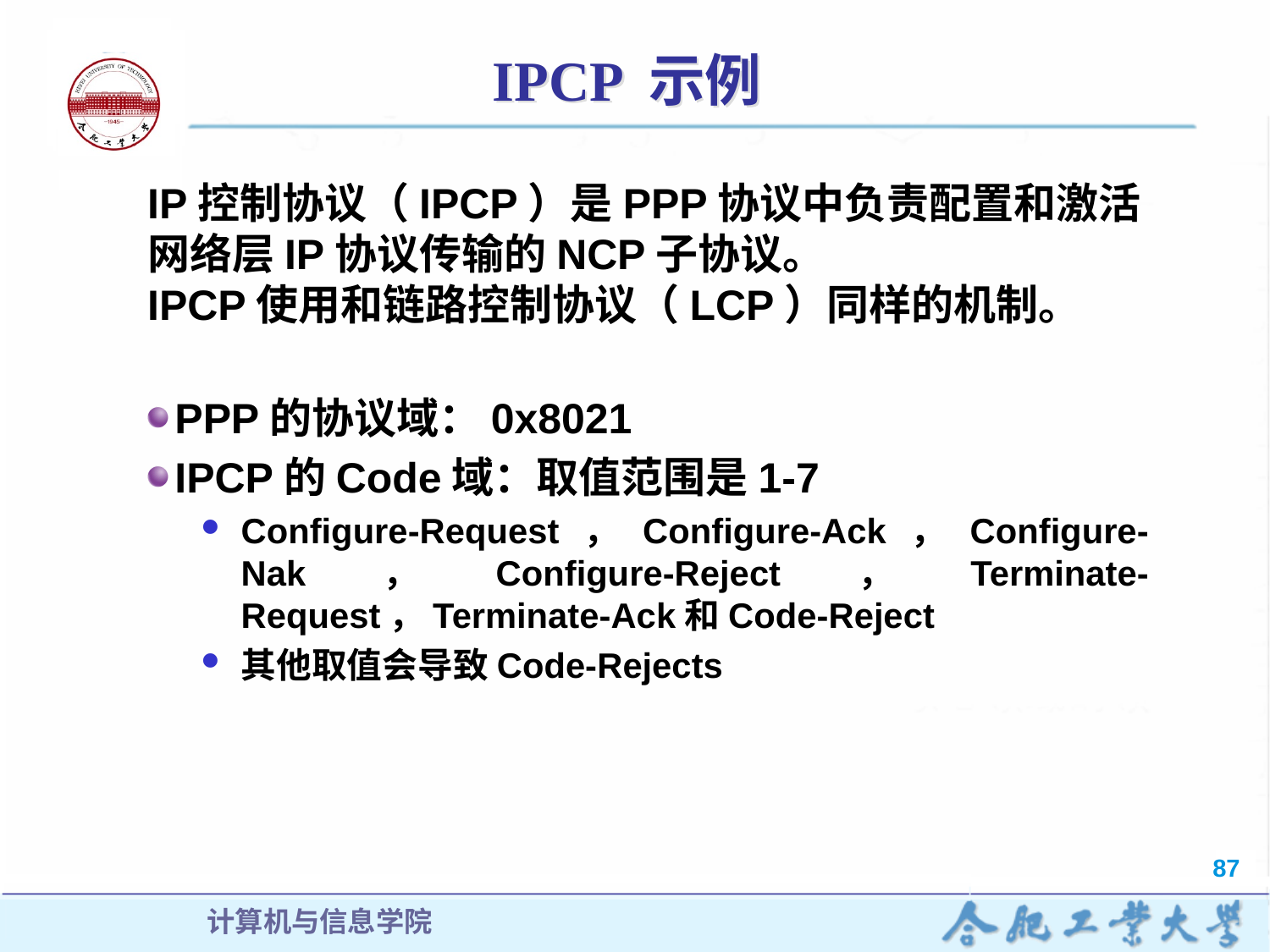

# IPCP 示例
IP控制协议（IPCP）是PPP协议中负责配置和激活网络层IP协议传输的NCP子协议。
IPCP使用和链路控制协议（LCP）同样的机制。
PPP的协议域：0x8021
IPCP的Code域：取值范围是1-7
Configure-Request，Configure-Ack，Configure-Nak，Configure-Reject，Terminate-Request，Terminate-Ack和Code-Reject
其他取值会导致Code-Rejects